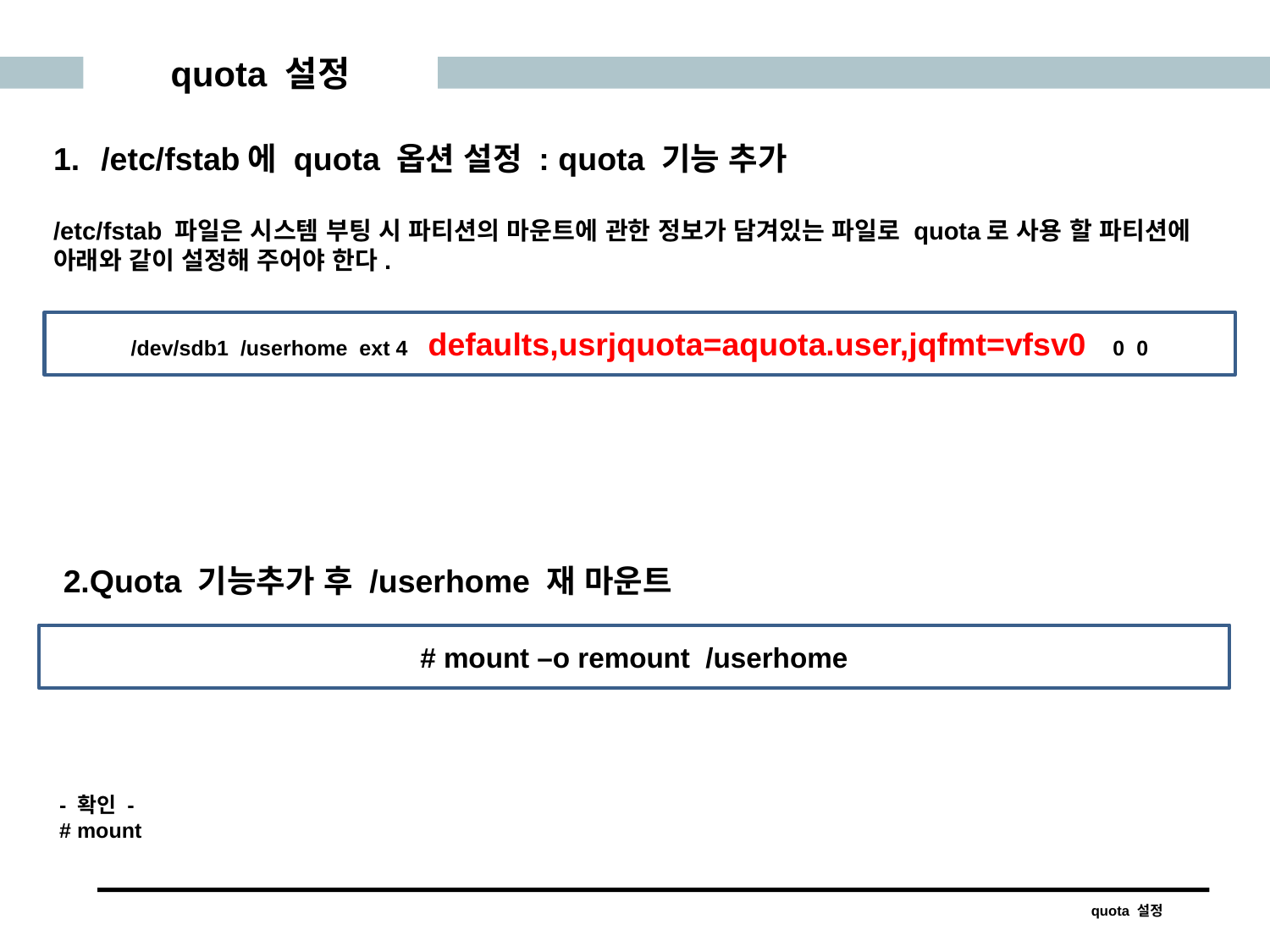

quota 설정

/etc/fstab에 quota 옵션 설정 : quota 기능 추가

/etc/fstab 파일은 시스템 부팅 시 파티션의 마운트에 관한 정보가 담겨있는 파일로 quota로 사용 할 파티션에 아래와 같이 설정해 주어야 한다.
/dev/sdb1  /userhome  ext 4   defaults,usrjquota=aquota.user,jqfmt=vfsv0    0  0
2.Quota 기능추가 후 /userhome 재 마운트
# mount –o remount  /userhome
- 확인 -
# mount

quota 설정